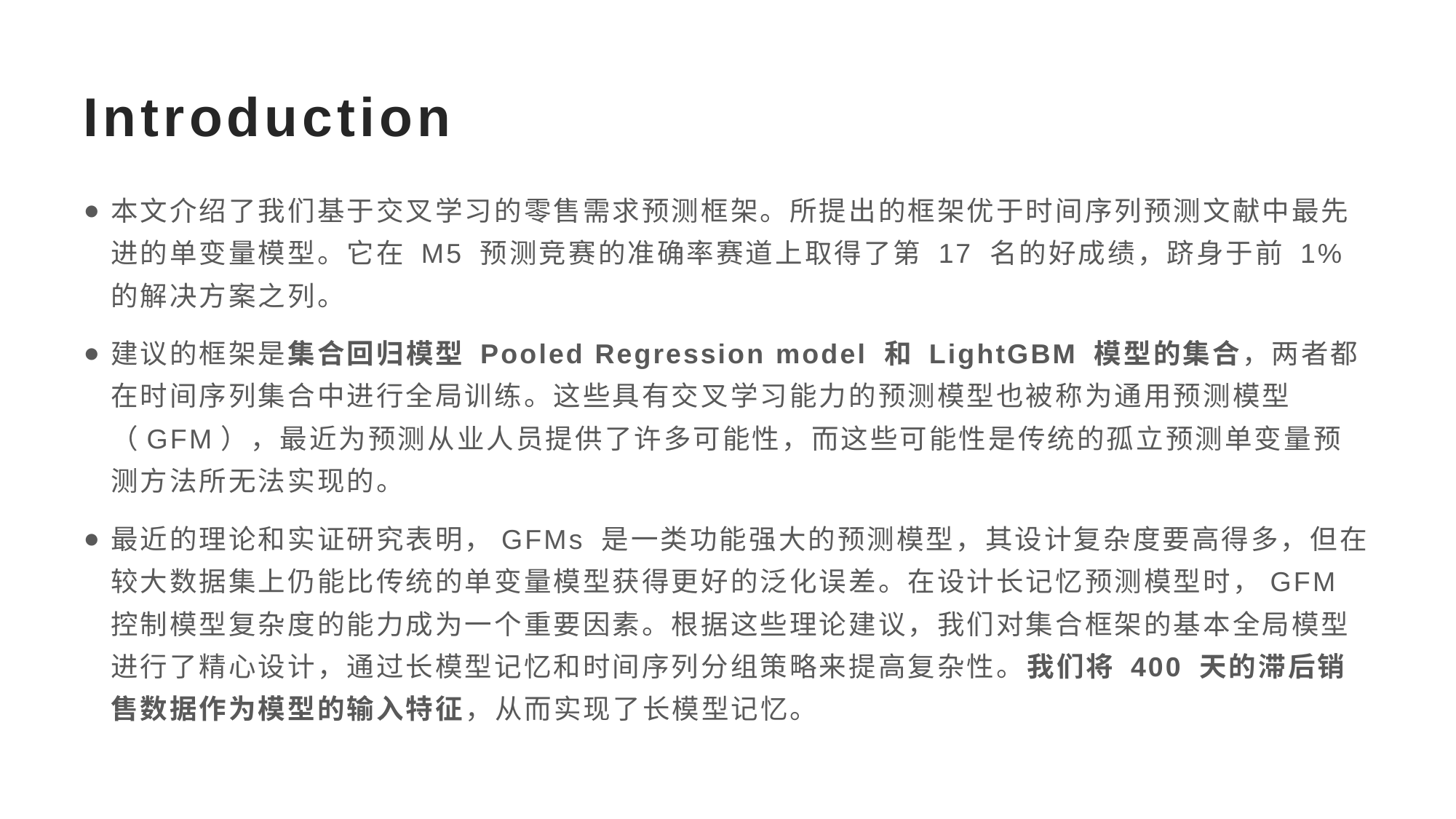

# Introduction
本文介绍了我们基于交叉学习的零售需求预测框架。所提出的框架优于时间序列预测文献中最先进的单变量模型。它在 M5 预测竞赛的准确率赛道上取得了第 17 名的好成绩，跻身于前 1%的解决方案之列。
建议的框架是集合回归模型 Pooled Regression model 和 LightGBM 模型的集合，两者都在时间序列集合中进行全局训练。这些具有交叉学习能力的预测模型也被称为通用预测模型（GFM），最近为预测从业人员提供了许多可能性，而这些可能性是传统的孤立预测单变量预测方法所无法实现的。
最近的理论和实证研究表明，GFMs 是一类功能强大的预测模型，其设计复杂度要高得多，但在较大数据集上仍能比传统的单变量模型获得更好的泛化误差。在设计长记忆预测模型时，GFM控制模型复杂度的能力成为一个重要因素。根据这些理论建议，我们对集合框架的基本全局模型进行了精心设计，通过长模型记忆和时间序列分组策略来提高复杂性。我们将 400 天的滞后销售数据作为模型的输入特征，从而实现了长模型记忆。